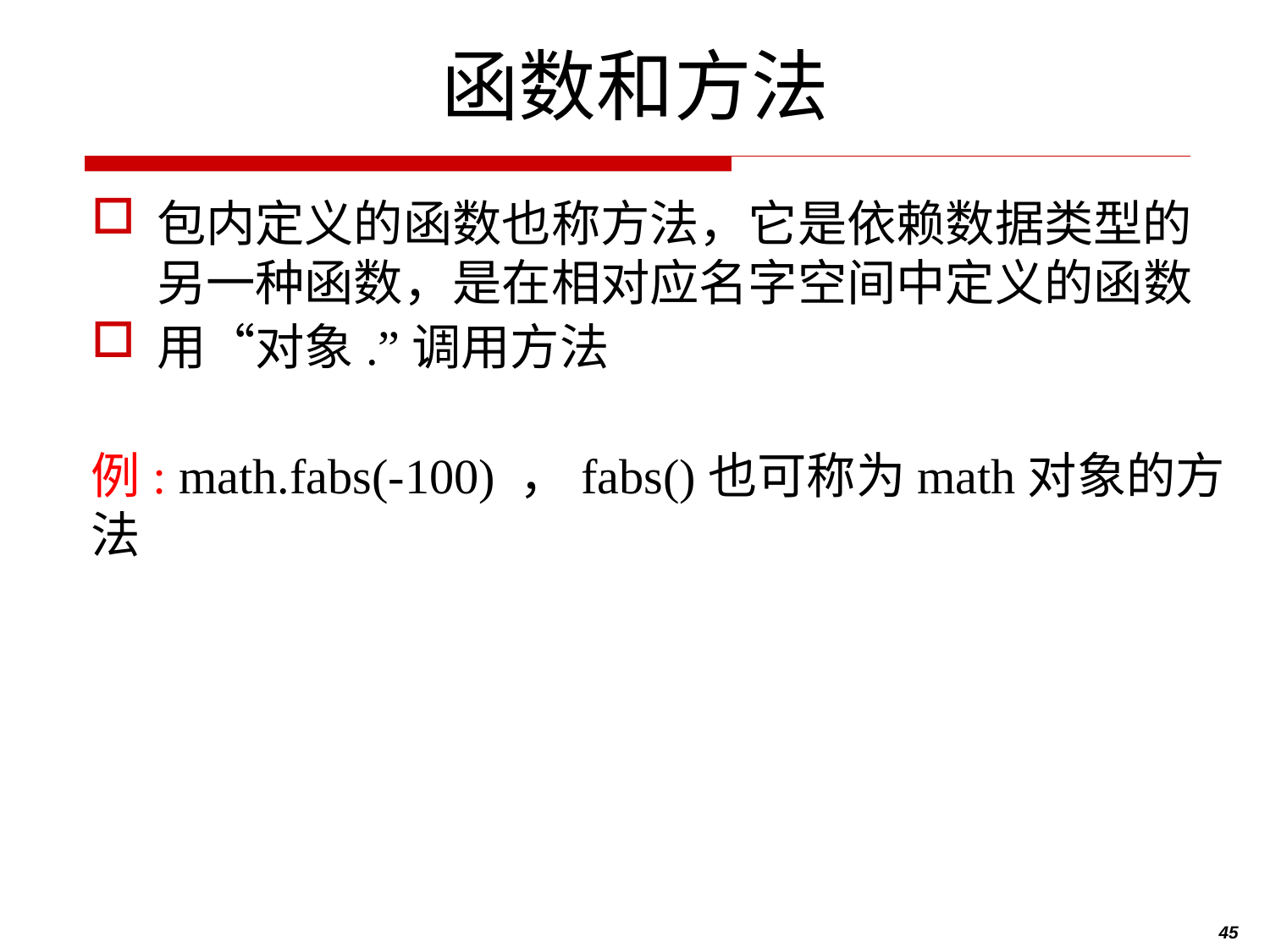

# 函数和方法
包内定义的函数也称方法，它是依赖数据类型的另一种函数，是在相对应名字空间中定义的函数
用“对象.”调用方法

例: math.fabs(-100) ，fabs()也可称为math对象的方法
45